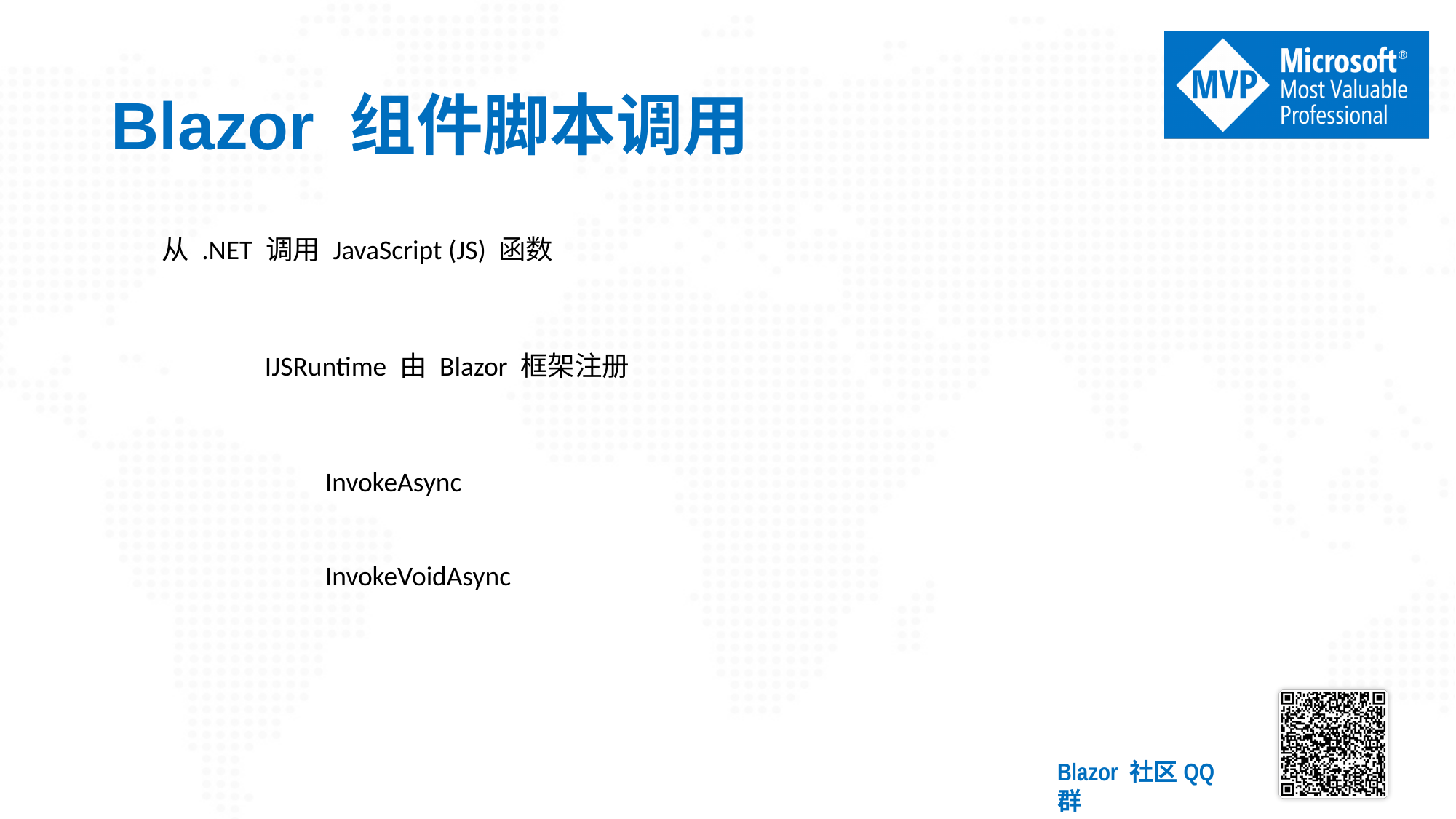

# Blazor 组件脚本调用
从 .NET 调用 JavaScript (JS) 函数
IJSRuntime 由 Blazor 框架注册
InvokeAsync
InvokeVoidAsync